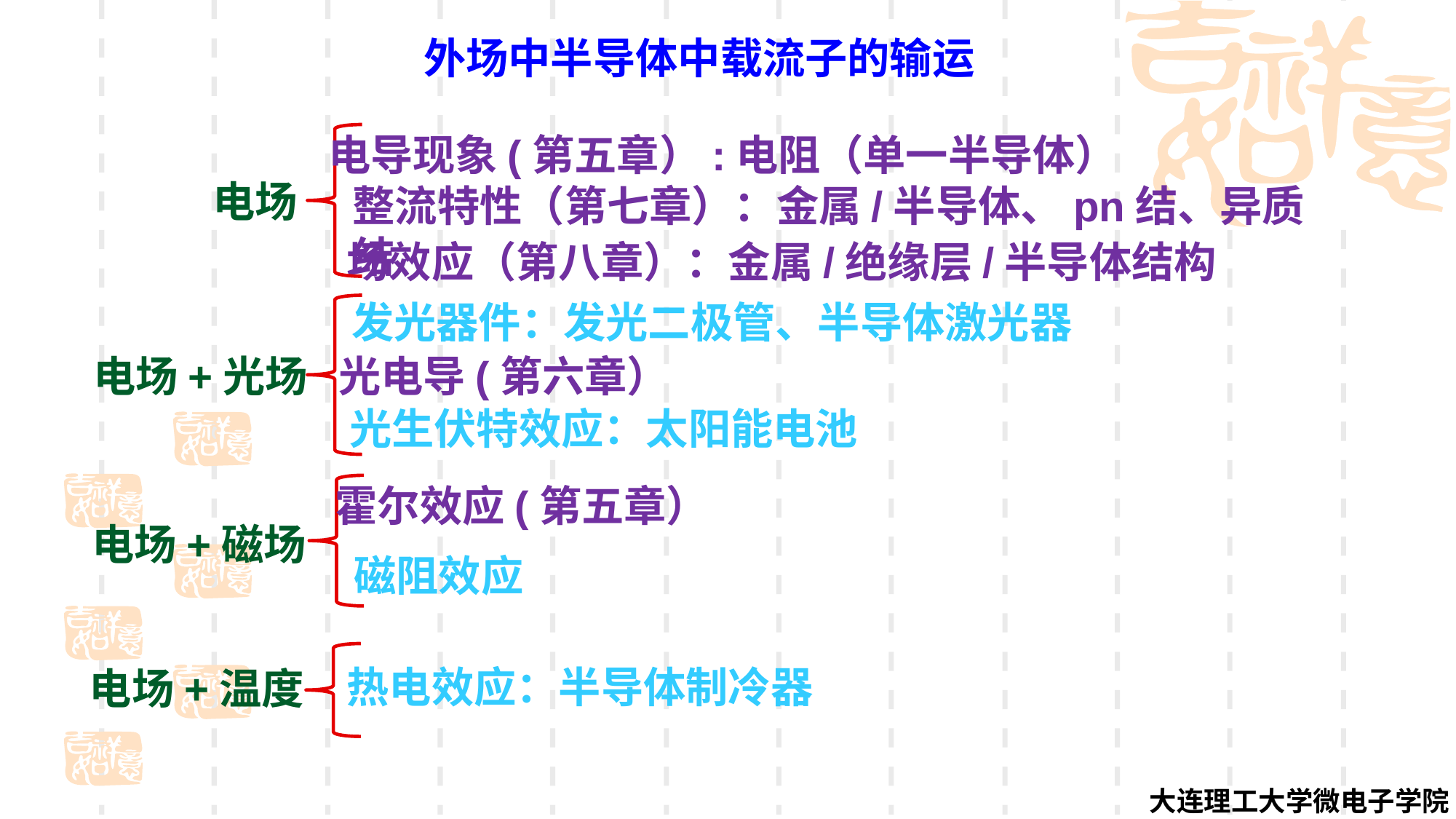

外场中半导体中载流子的输运
电导现象(第五章）:电阻（单一半导体）

电场
整流特性（第七章）：金属/半导体、pn结、异质结
场效应（第八章）：金属/绝缘层/半导体结构
发光器件：发光二极管、半导体激光器

电场+光场
光电导(第六章）
光生伏特效应：太阳能电池
霍尔效应(第五章）

电场+磁场
磁阻效应

热电效应：半导体制冷器
电场+温度
大连理工大学微电子学院